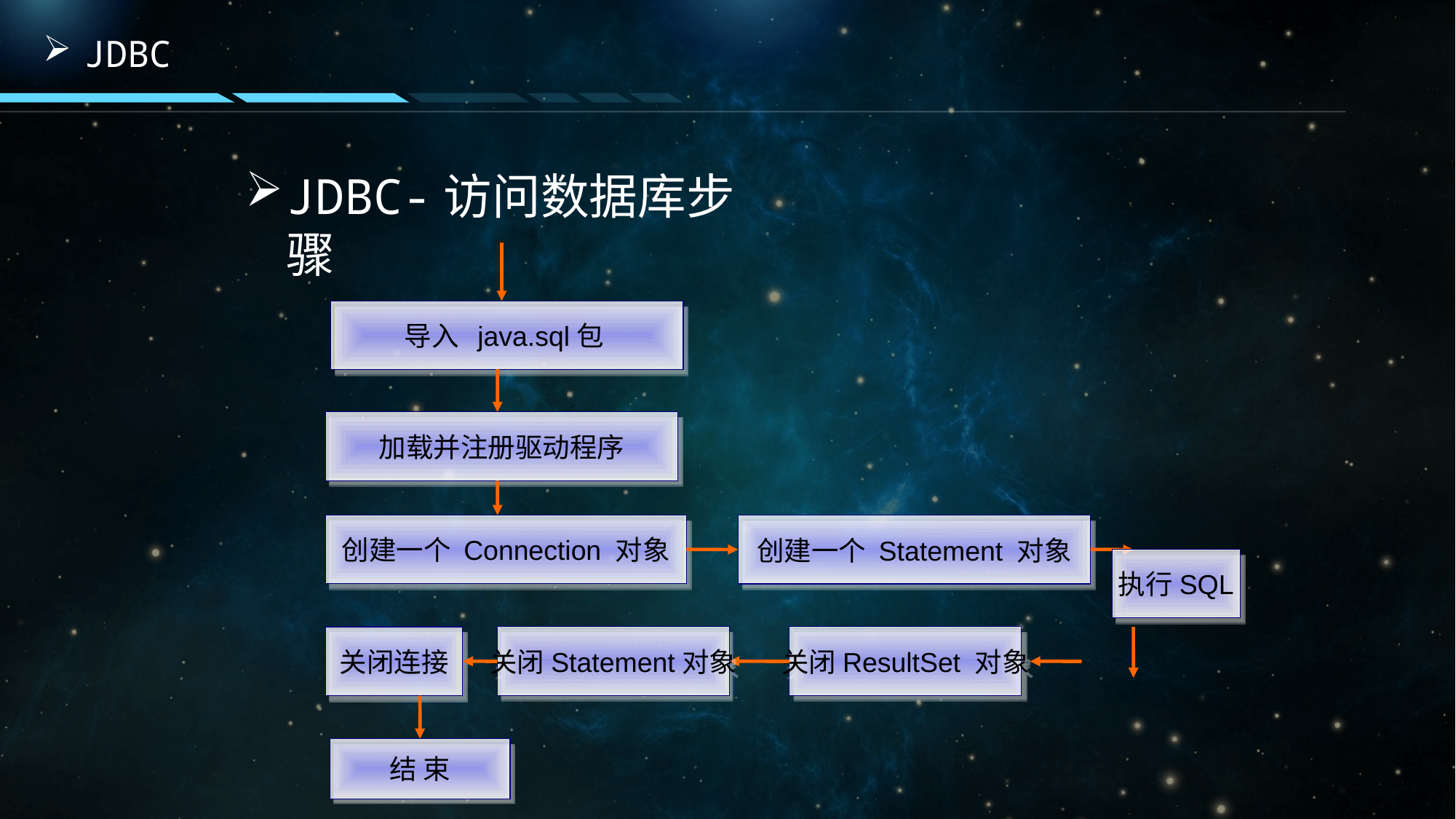

JDBC

JDBC-访问数据库步骤

导入  java.sql包

加载并注册驱动程序

创建一个 Connection 对象
创建一个 Statement 对象
执行SQL

关闭连接
关闭Statement对象
关闭ResultSet 对象

结 束